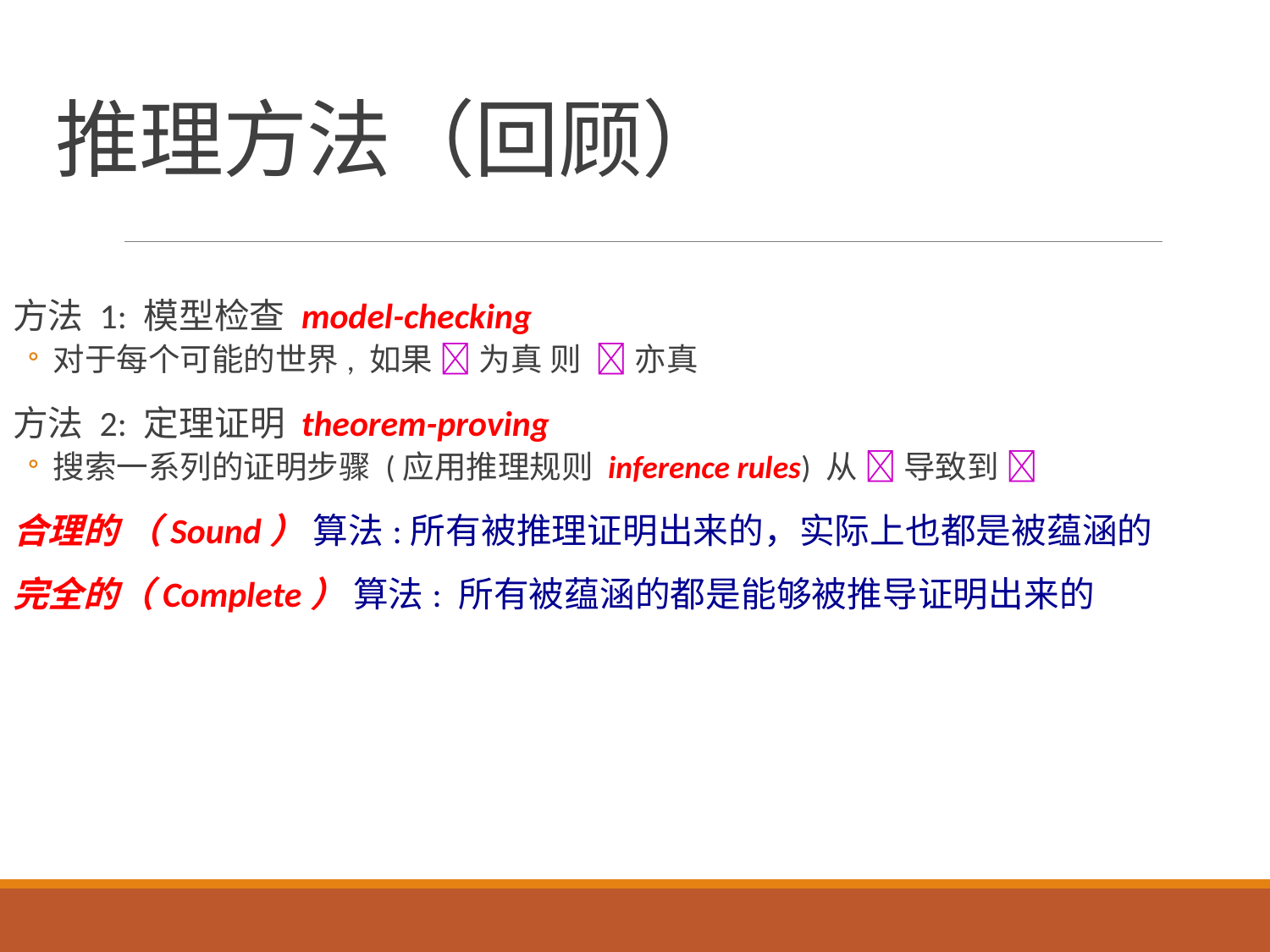

# 推理方法（回顾）
方法 1: 模型检查 model-checking
对于每个可能的世界, 如果 α 为真 则  β 亦真
方法 2: 定理证明 theorem-proving
搜索一系列的证明步骤 (应用推理规则 inference rules) 从 α 导致到 β
合理的 （Sound） 算法:所有被推理证明出来的，实际上也都是被蕴涵的
完全的（Complete） 算法: 所有被蕴涵的都是能够被推导证明出来的